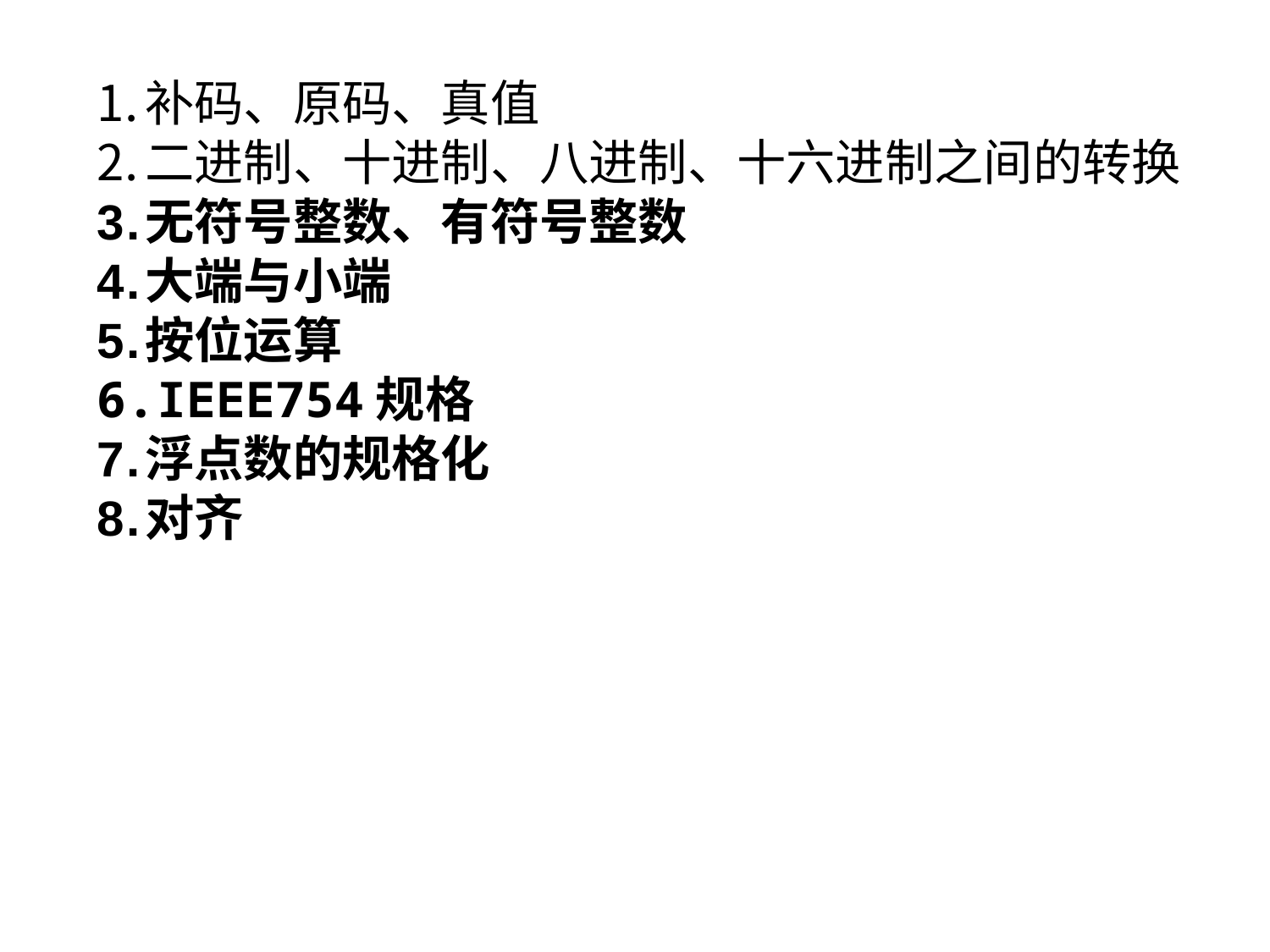

补码、原码、真值
二进制、十进制、八进制、十六进制之间的转换
无符号整数、有符号整数
大端与小端
按位运算
IEEE754规格
浮点数的规格化
对齐